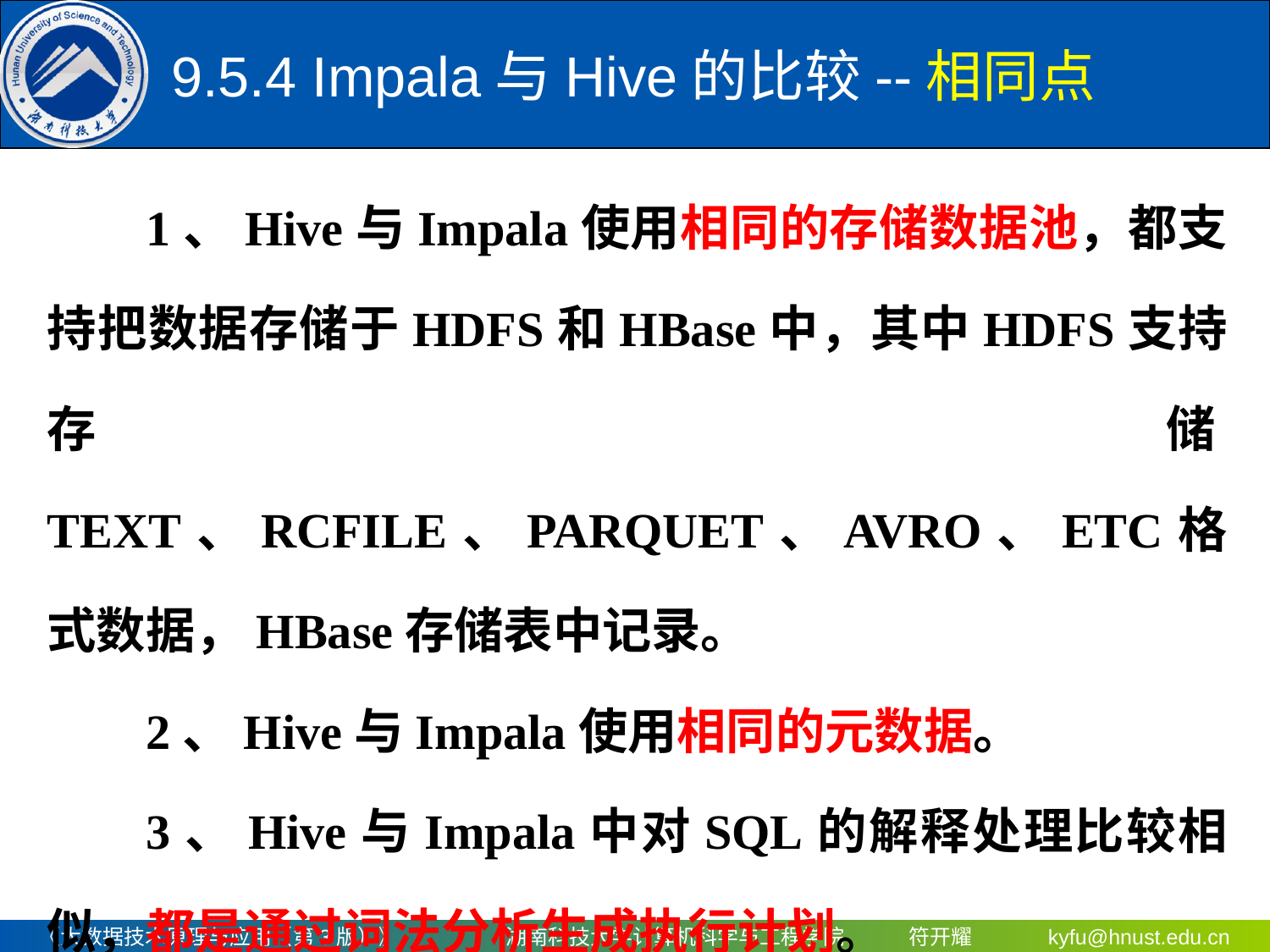

9.5.4 Impala与Hive的比较--相同点
1、Hive与Impala使用相同的存储数据池，都支持把数据存储于HDFS和HBase中，其中HDFS支持存储TEXT、RCFILE、PARQUET、AVRO、ETC格式数据，HBase存储表中记录。
2、Hive与Impala使用相同的元数据。
3、Hive与Impala中对SQL的解释处理比较相似，都是通过词法分析生成执行计划。